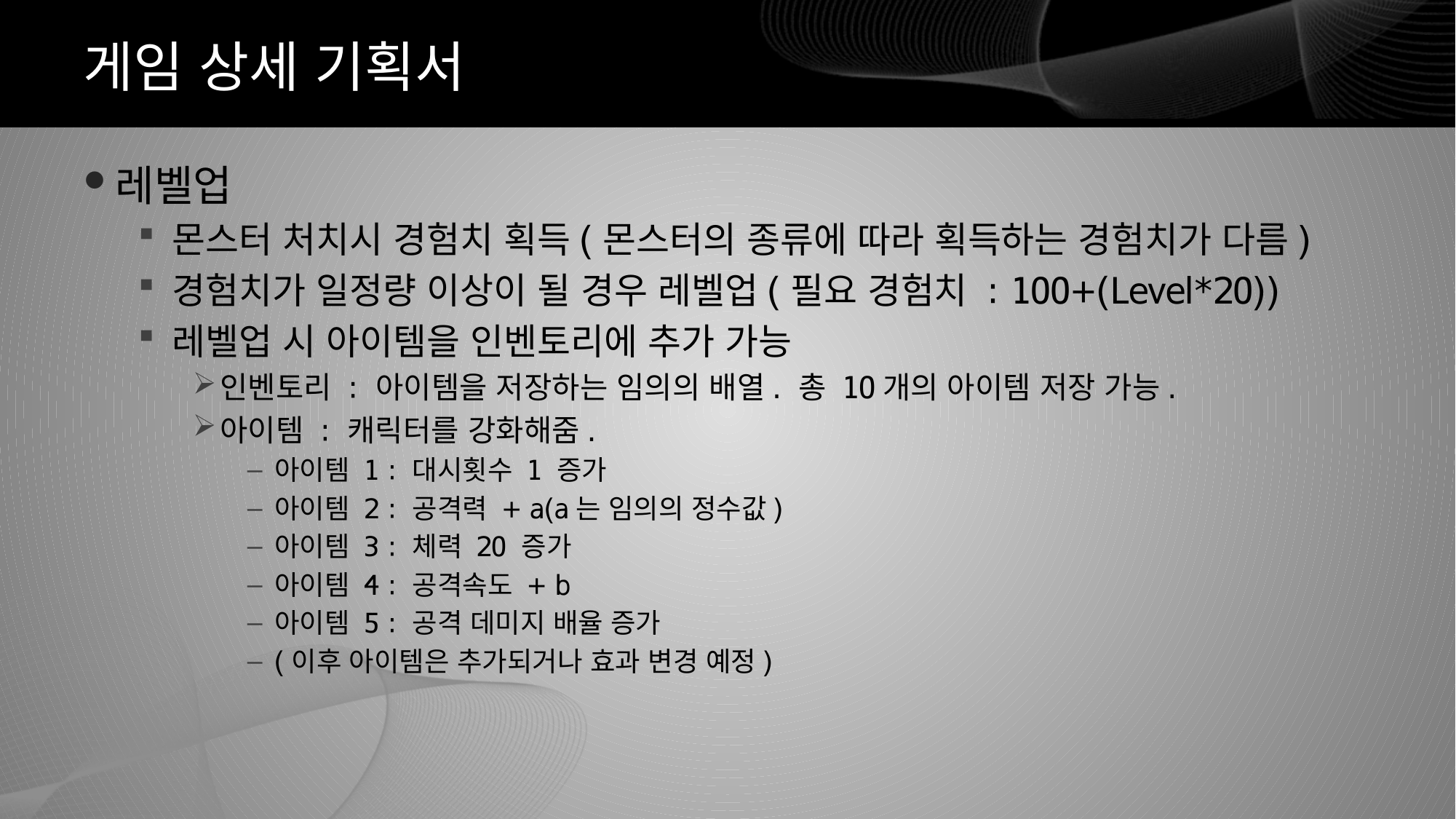

# 게임 상세 기획서
레벨업
몬스터 처치시 경험치 획득(몬스터의 종류에 따라 획득하는 경험치가 다름)
경험치가 일정량 이상이 될 경우 레벨업(필요 경험치 : 100+(Level*20))
레벨업 시 아이템을 인벤토리에 추가 가능
인벤토리 : 아이템을 저장하는 임의의 배열. 총 10개의 아이템 저장 가능.
아이템 : 캐릭터를 강화해줌.
아이템 1 : 대시횟수 1 증가
아이템 2 : 공격력 + a(a는 임의의 정수값)
아이템 3 : 체력 20 증가
아이템 4 : 공격속도 + b
아이템 5 : 공격 데미지 배율 증가
(이후 아이템은 추가되거나 효과 변경 예정)